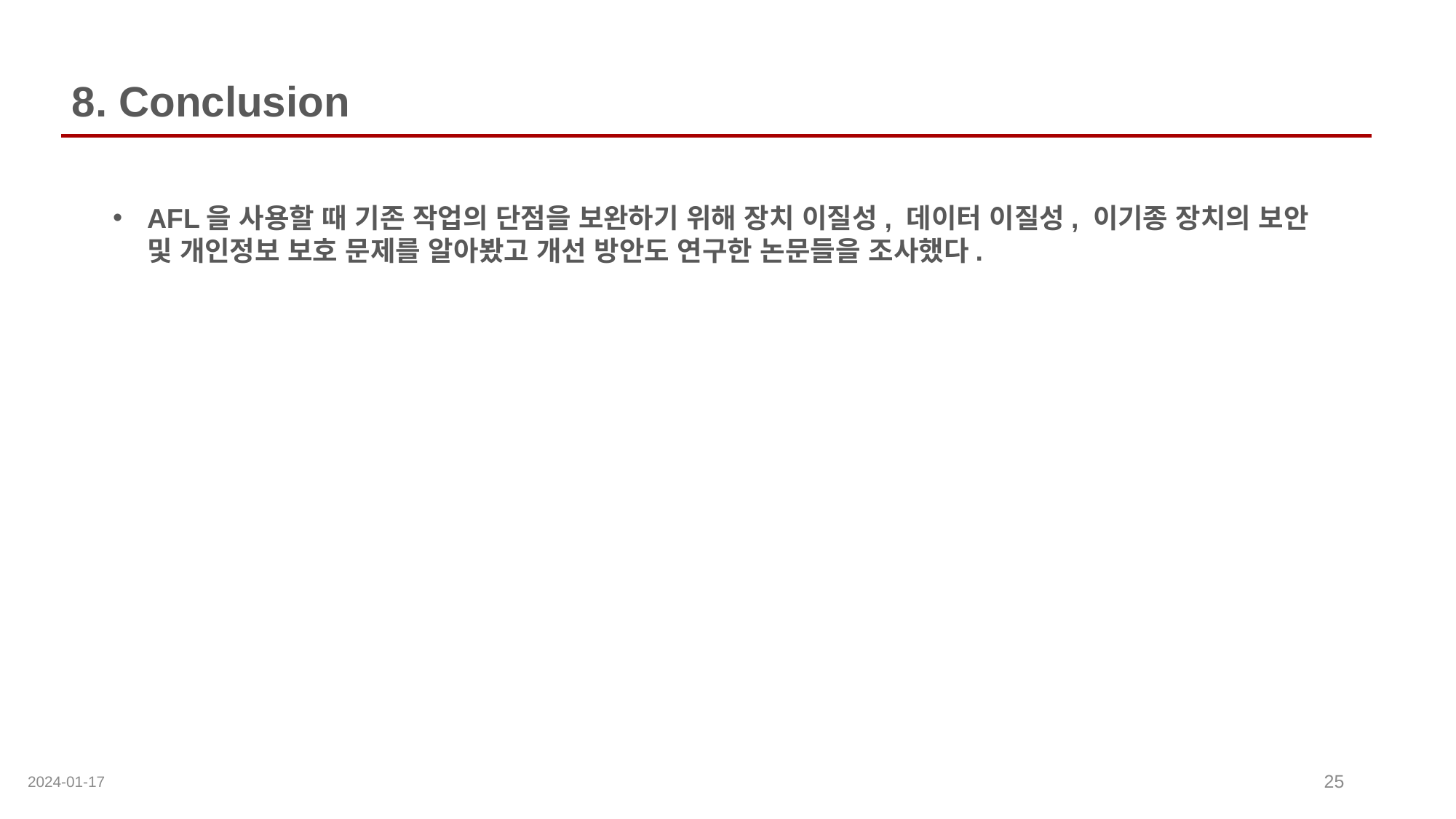

8. Conclusion

AFL을 사용할 때 기존 작업의 단점을 보완하기 위해 장치 이질성, 데이터 이질성, 이기종 장치의 보안 및 개인정보 보호 문제를 알아봤고 개선 방안도 연구한 논문들을 조사했다.
2024-01-17
25